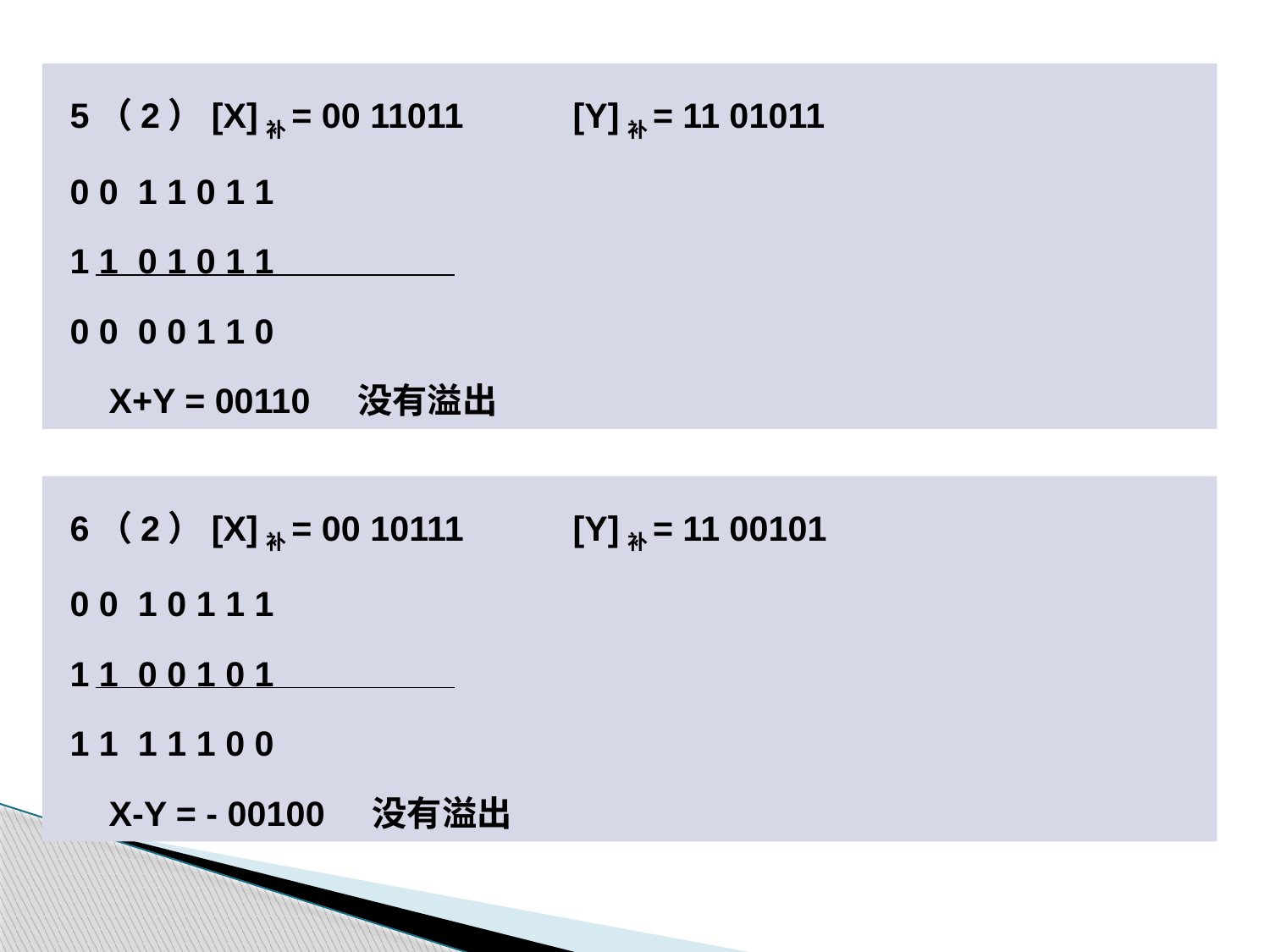

5（2）[X]补= 00 11011	[Y]补= 11 01011
	0 0  1 1 0 1 1
	1 1  0 1 0 1 1
	0 0  0 0 1 1 0
    X+Y = 00110    没有溢出
6（2）[X]补= 00 10111	[Y]补= 11 00101
	0 0  1 0 1 1 1
	1 1  0 0 1 0 1
	1 1  1 1 1 0 0
    X-Y = - 00100    没有溢出